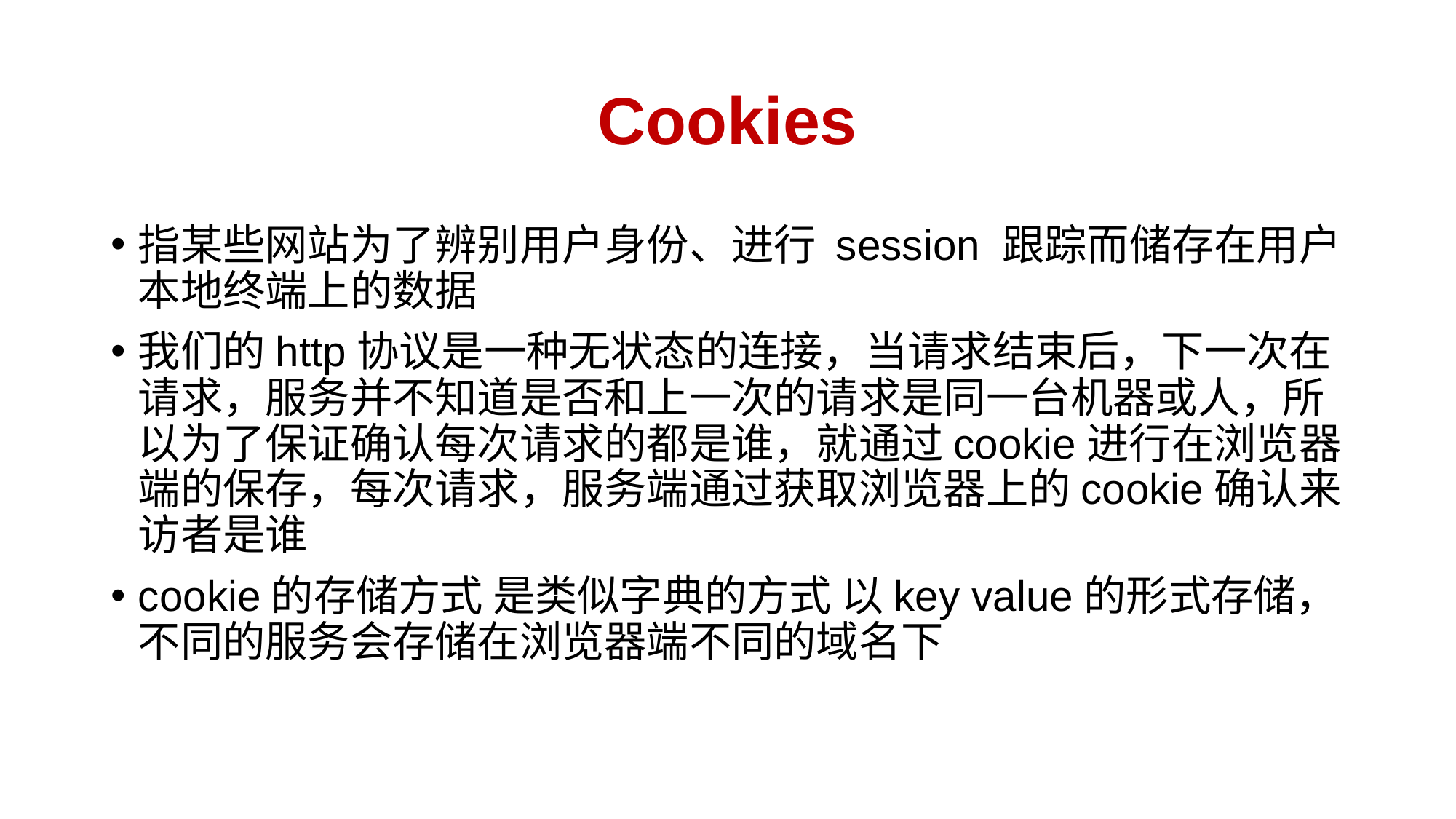

# Cookies
指某些网站为了辨别用户身份、进行 session 跟踪而储存在用户本地终端上的数据
我们的http协议是一种无状态的连接，当请求结束后，下一次在请求，服务并不知道是否和上一次的请求是同一台机器或人，所以为了保证确认每次请求的都是谁，就通过cookie进行在浏览器端的保存，每次请求，服务端通过获取浏览器上的cookie确认来访者是谁
cookie的存储方式 是类似字典的方式 以key value的形式存储，不同的服务会存储在浏览器端不同的域名下